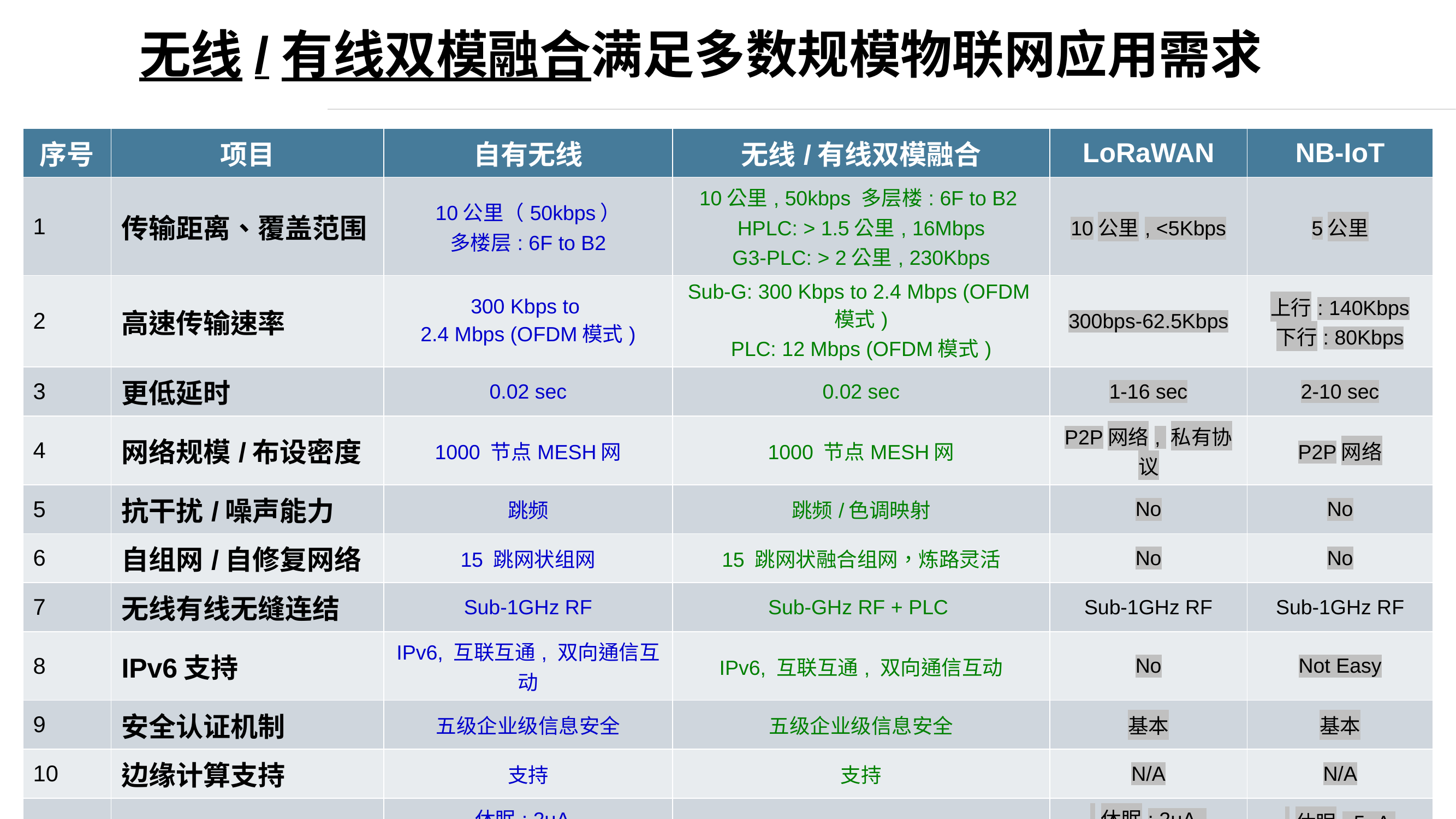

# 无线/有线双模融合满足多数规模物联网应用需求
| 序号 | 项目 | 自有无线 | 无线/有线双模融合 | LoRaWAN | NB-IoT |
| --- | --- | --- | --- | --- | --- |
| 1 | 传输距离、覆盖范围 | 10公里（50kbps） 多楼层: 6F to B2 | 10公里, 50kbps 多层楼: 6F to B2 HPLC: > 1.5公里, 16Mbps G3-PLC: > 2公里, 230Kbps | 10公里, <5Kbps | 5公里 |
| 2 | 高速传输速率 | 300 Kbps to 2.4 Mbps (OFDM模式) | Sub-G: 300 Kbps to 2.4 Mbps (OFDM模式) PLC: 12 Mbps (OFDM模式) | 300bps-62.5Kbps | 上行: 140Kbps 下行: 80Kbps |
| 3 | 更低延时 | 0.02 sec | 0.02 sec | 1-16 sec | 2-10 sec |
| 4 | 网络规模/布设密度 | 1000 节点MESH网 | 1000 节点MESH网 | P2P网络, 私有协议 | P2P网络 |
| 5 | 抗干扰/噪声能力 | 跳频 | 跳频/色调映射 | No | No |
| 6 | 自组网/自修复网络 | 15 跳网状组网 | 15 跳网状融合组网，炼路灵活 | No | No |
| 7 | 无线有线无缝连结 | Sub-1GHz RF | Sub-GHz RF + PLC | Sub-1GHz RF | Sub-1GHz RF |
| 8 | IPv6支持 | IPv6, 互联互通, 双向通信互动 | IPv6, 互联互通, 双向通信互动 | No | Not Easy |
| 9 | 安全认证机制 | 五级企业级信息安全 | 五级企业级信息安全 | 基本 | 基本 |
| 10 | 边缘计算支持 | 支持 | 支持 | N/A | N/A |
| 11 | 节能模式电流 | 休眠: 2μA, 接收: 8mA, | 待机: RF/ 2uA, PLC/ 0.2W | 休眠: 2μA 接收: 12mA | 休眠: 5μA Peak:120~300mA |
| 12 | 电池寿命 | 15~20 年 | N/A | 10 年 | <10 年 |
| 13 | 开放性标准 | IEEE 802.15.4g/e/x | IEEE 802.15.4g/x+1901.1/2 | Proprietary | 3GPP |